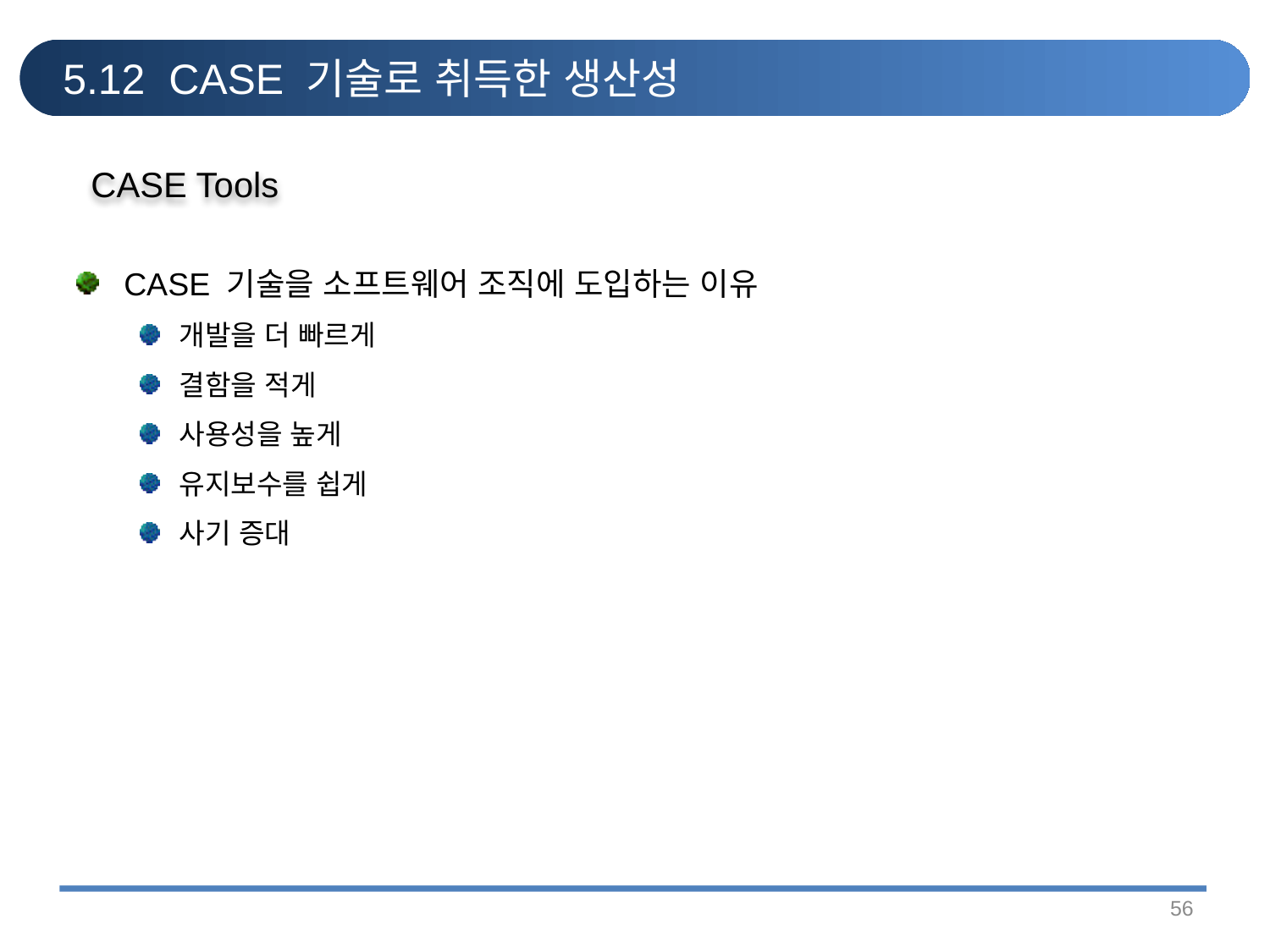

# 5.12  CASE 기술로 취득한 생산성
CASE Tools
CASE 기술을 소프트웨어 조직에 도입하는 이유
개발을 더 빠르게
결함을 적게
사용성을 높게
유지보수를 쉽게
사기 증대
56